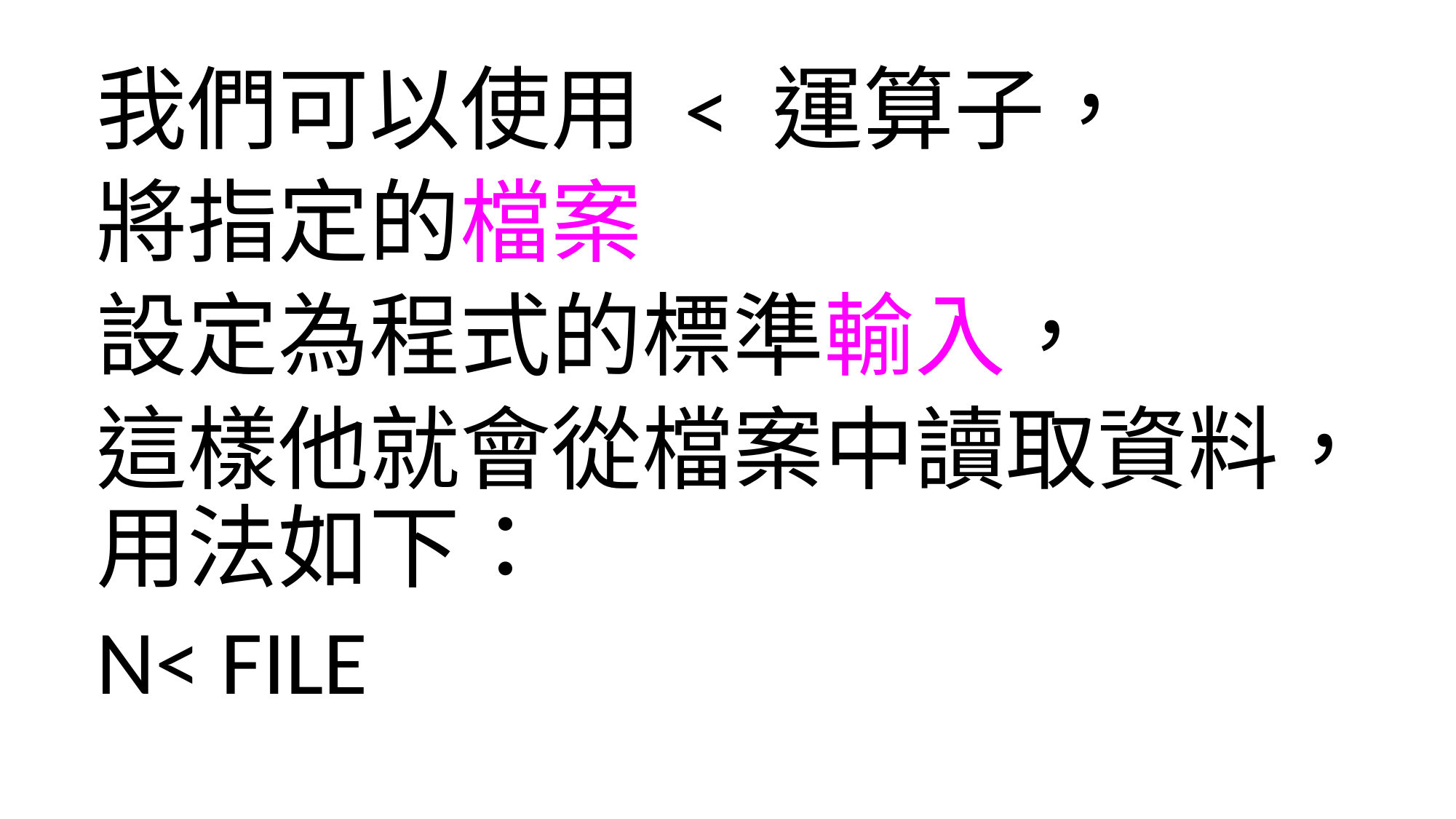

我們可以使用 < 運算子，
將指定的檔案
設定為程式的標準輸入，
這樣他就會從檔案中讀取資料，用法如下：
N< FILE